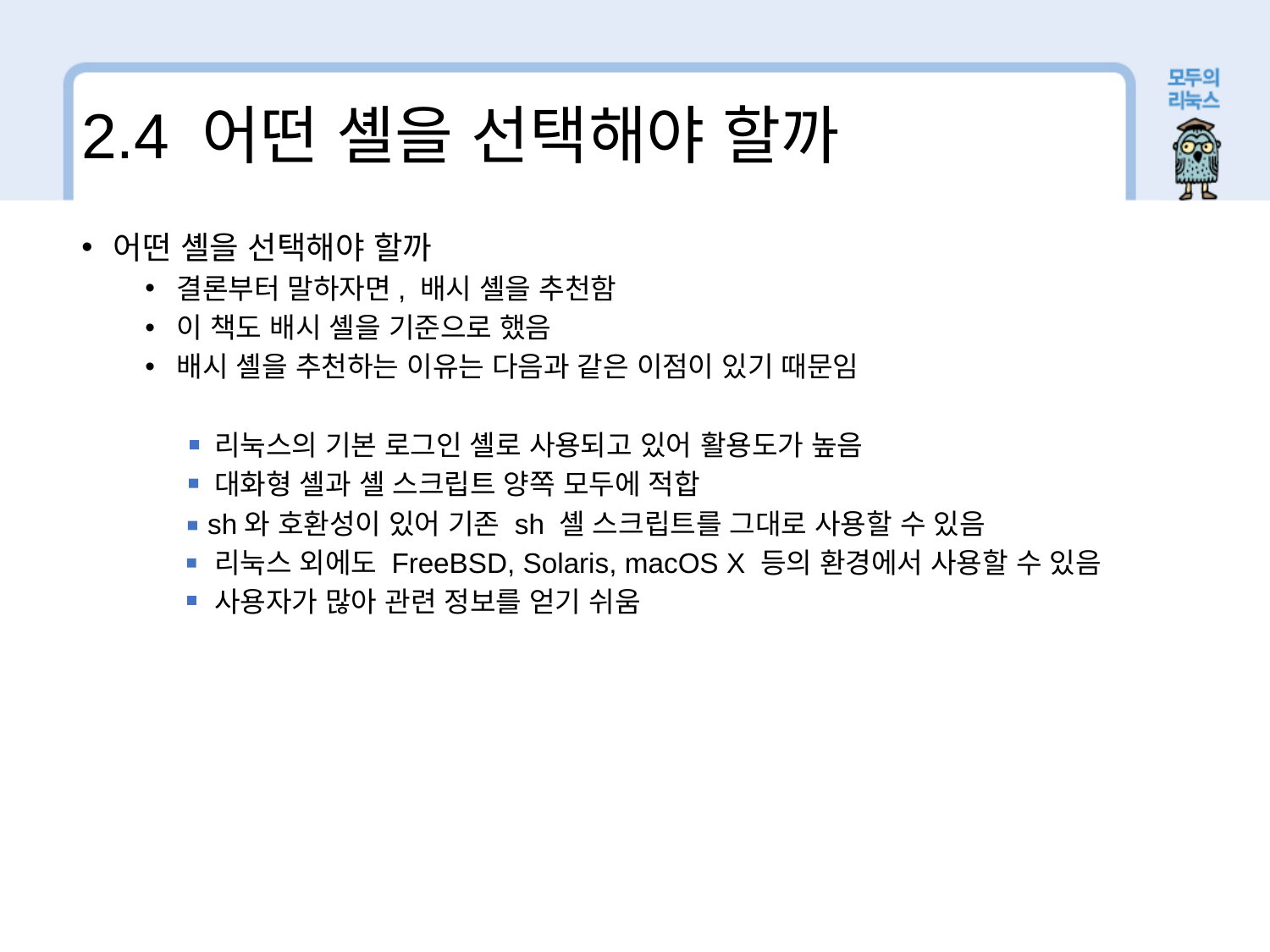

2.4 어떤 셸을 선택해야 할까
어떤 셸을 선택해야 할까
결론부터 말하자면, 배시 셸을 추천함
이 책도 배시 셸을 기준으로 했음
배시 셸을 추천하는 이유는 다음과 같은 이점이 있기 때문임

        리눅스의 기본 로그인 셸로 사용되고 있어 활용도가 높음
        대화형 셸과 셸 스크립트 양쪽 모두에 적합
        sh와 호환성이 있어 기존 sh 셸 스크립트를 그대로 사용할 수 있음
        리눅스 외에도 FreeBSD, Solaris, macOS X 등의 환경에서 사용할 수 있음
        사용자가 많아 관련 정보를 얻기 쉬움